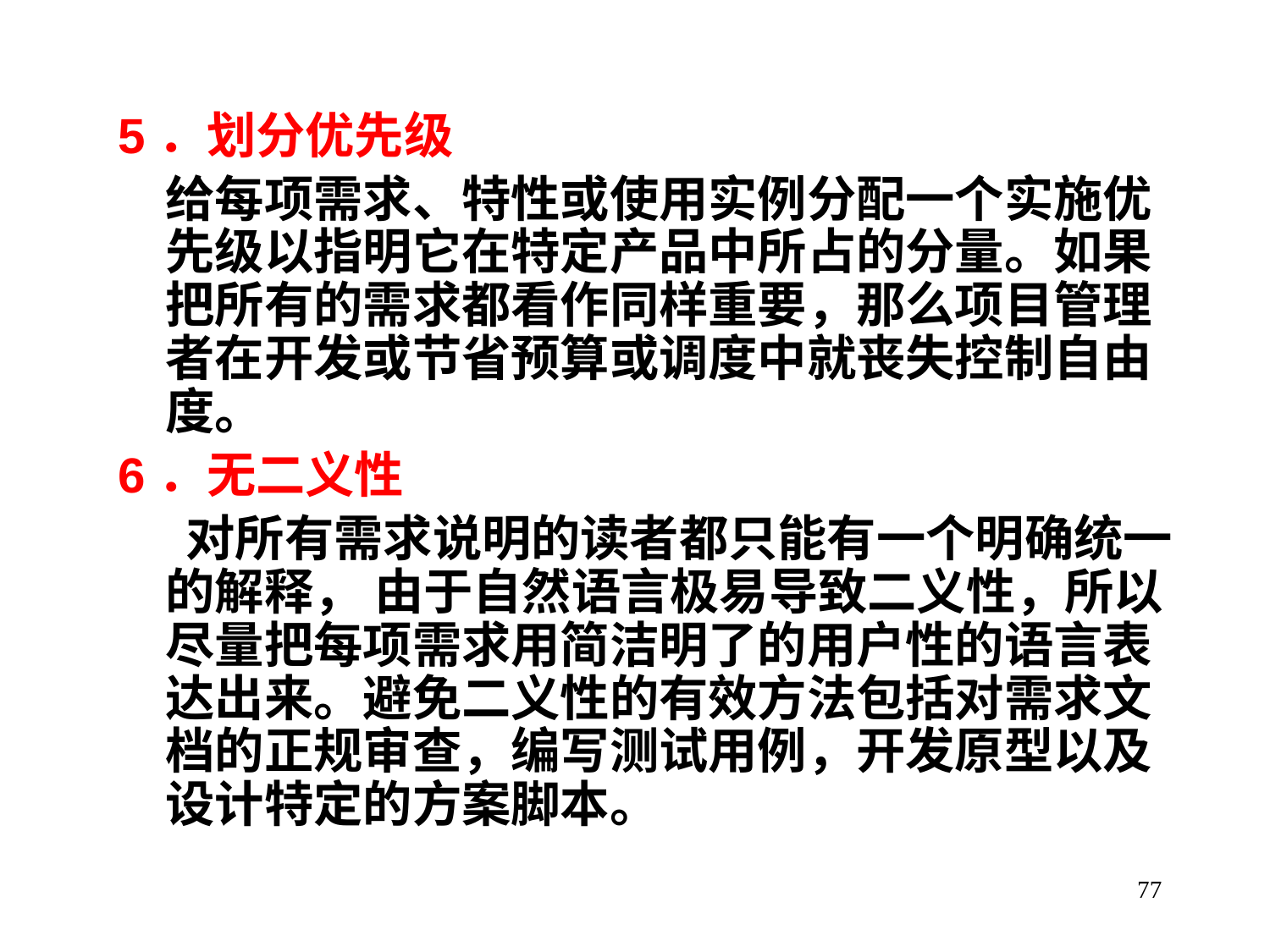

# 5．划分优先级
	给每项需求、特性或使用实例分配一个实施优先级以指明它在特定产品中所占的分量。如果把所有的需求都看作同样重要，那么项目管理者在开发或节省预算或调度中就丧失控制自由度。
6．无二义性
     对所有需求说明的读者都只能有一个明确统一的解释， 由于自然语言极易导致二义性，所以尽量把每项需求用简洁明了的用户性的语言表达出来。避免二义性的有效方法包括对需求文档的正规审查，编写测试用例，开发原型以及设计特定的方案脚本。

77